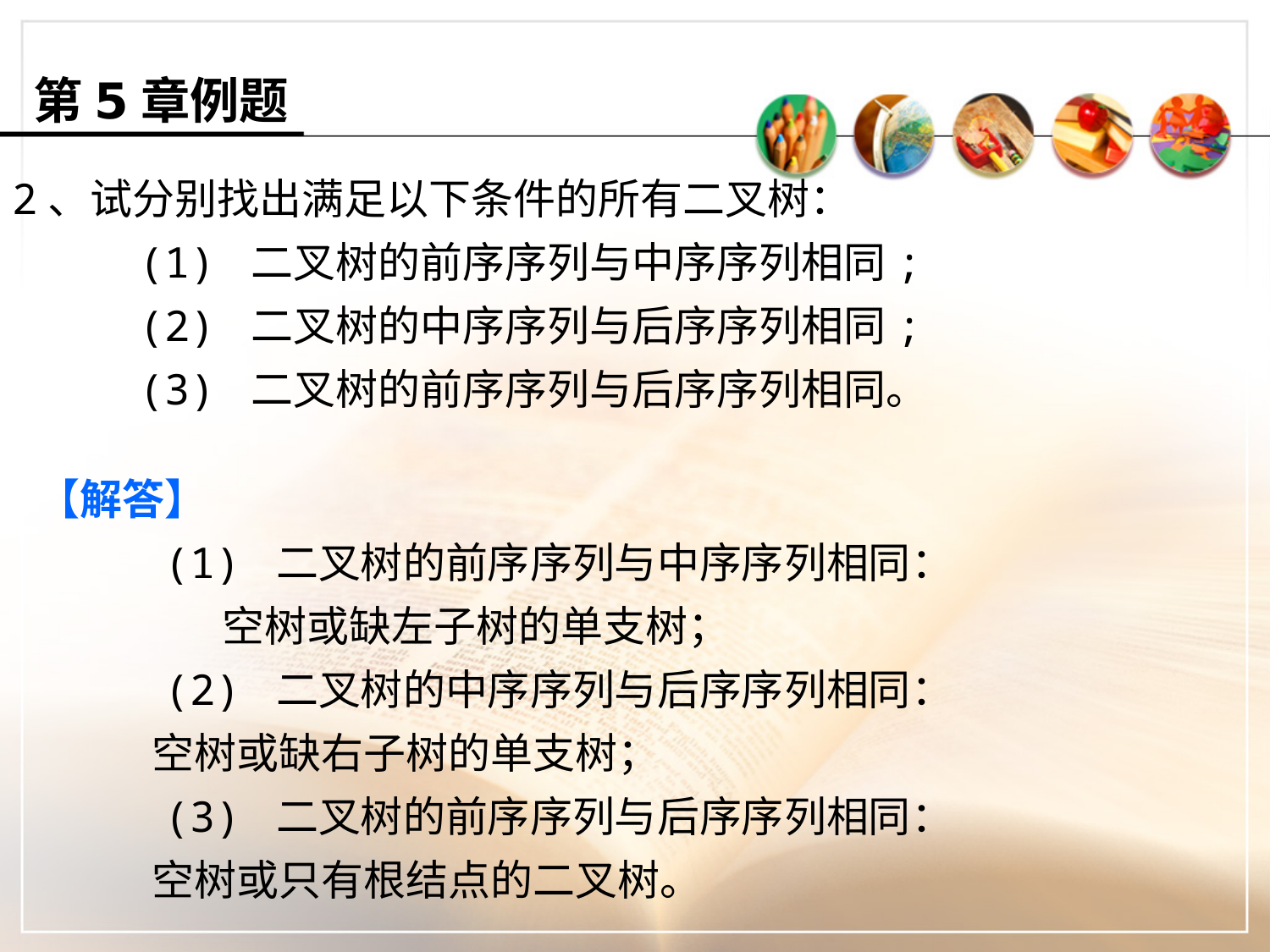

第5章例题
2、试分别找出满足以下条件的所有二叉树：
	(1) 二叉树的前序序列与中序序列相同;
	(2) 二叉树的中序序列与后序序列相同;
	(3) 二叉树的前序序列与后序序列相同。
【解答】
	(1) 二叉树的前序序列与中序序列相同：
	     空树或缺左子树的单支树；
	(2) 二叉树的中序序列与后序序列相同：
           空树或缺右子树的单支树；
	(3) 二叉树的前序序列与后序序列相同：
           空树或只有根结点的二叉树。